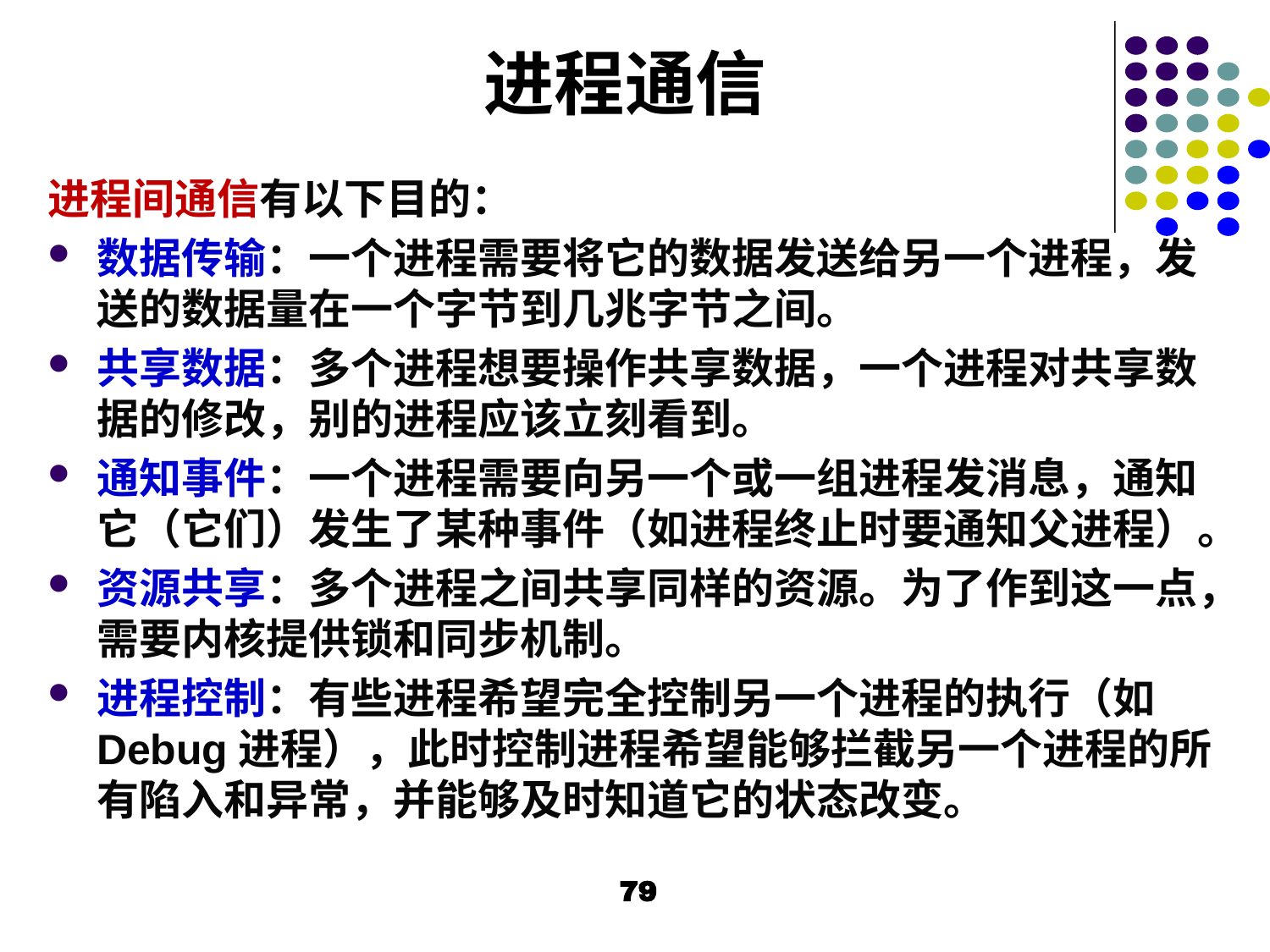

进程通信
进程间通信有以下目的：
数据传输：一个进程需要将它的数据发送给另一个进程，发送的数据量在一个字节到几兆字节之间。
共享数据：多个进程想要操作共享数据，一个进程对共享数据的修改，别的进程应该立刻看到。
通知事件：一个进程需要向另一个或一组进程发消息，通知它（它们）发生了某种事件（如进程终止时要通知父进程）。
资源共享：多个进程之间共享同样的资源。为了作到这一点，需要内核提供锁和同步机制。
进程控制：有些进程希望完全控制另一个进程的执行（如Debug进程），此时控制进程希望能够拦截另一个进程的所有陷入和异常，并能够及时知道它的状态改变。
79